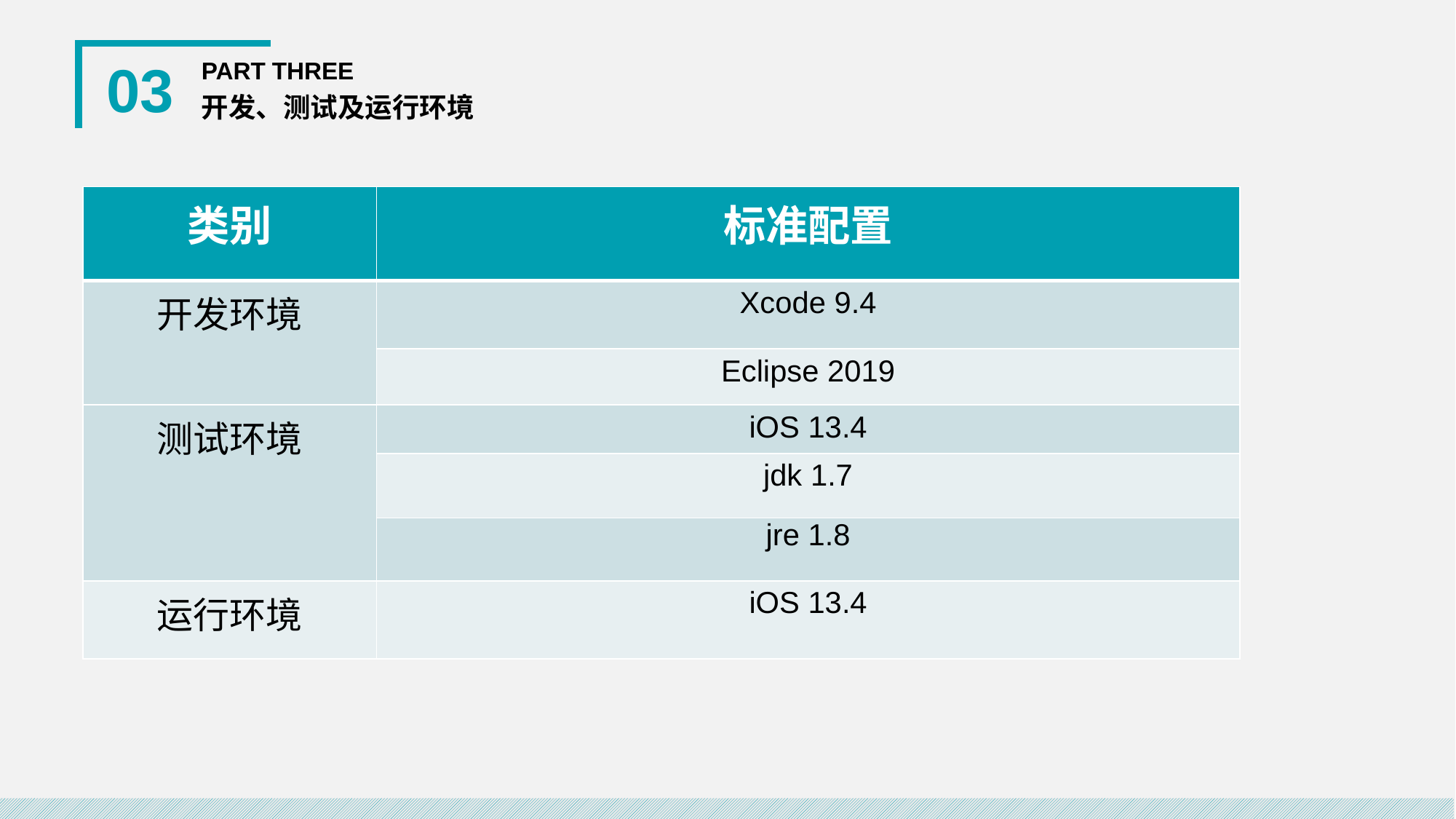

03
PART THREE
开发、测试及运行环境
| 类别 | 标准配置 |
| --- | --- |
| 开发环境 | Xcode 9.4 |
|  | Eclipse 2019 |
| 测试环境 | iOS 13.4 |
|  | jdk 1.7 |
|  | jre 1.8 |
| 运行环境 | iOS 13.4 |